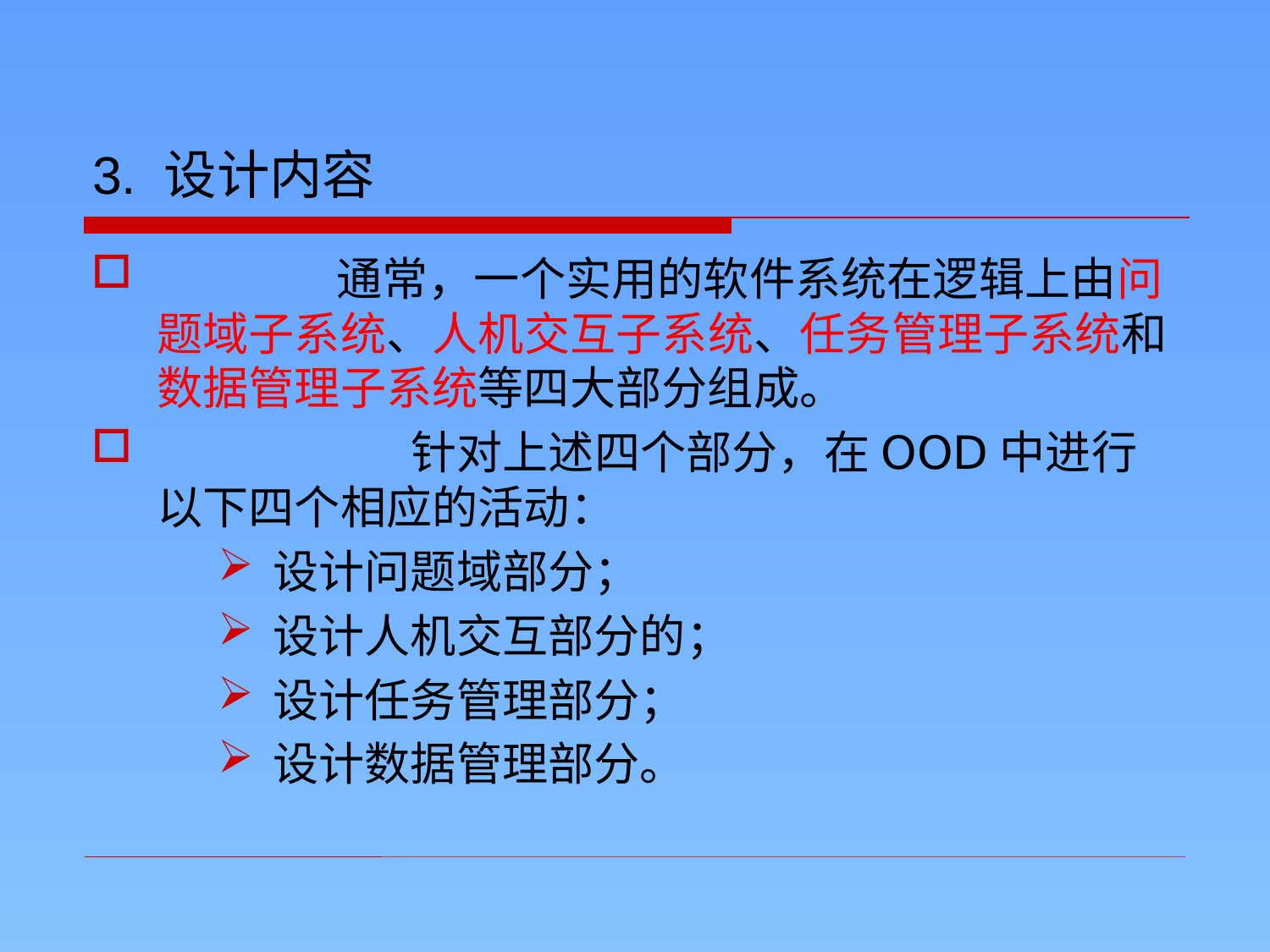

3. 设计内容
	    通常，一个实用的软件系统在逻辑上由问题域子系统、人机交互子系统、任务管理子系统和数据管理子系统等四大部分组成。
		针对上述四个部分，在OOD中进行以下四个相应的活动：
设计问题域部分；
设计人机交互部分的；
设计任务管理部分；
设计数据管理部分。